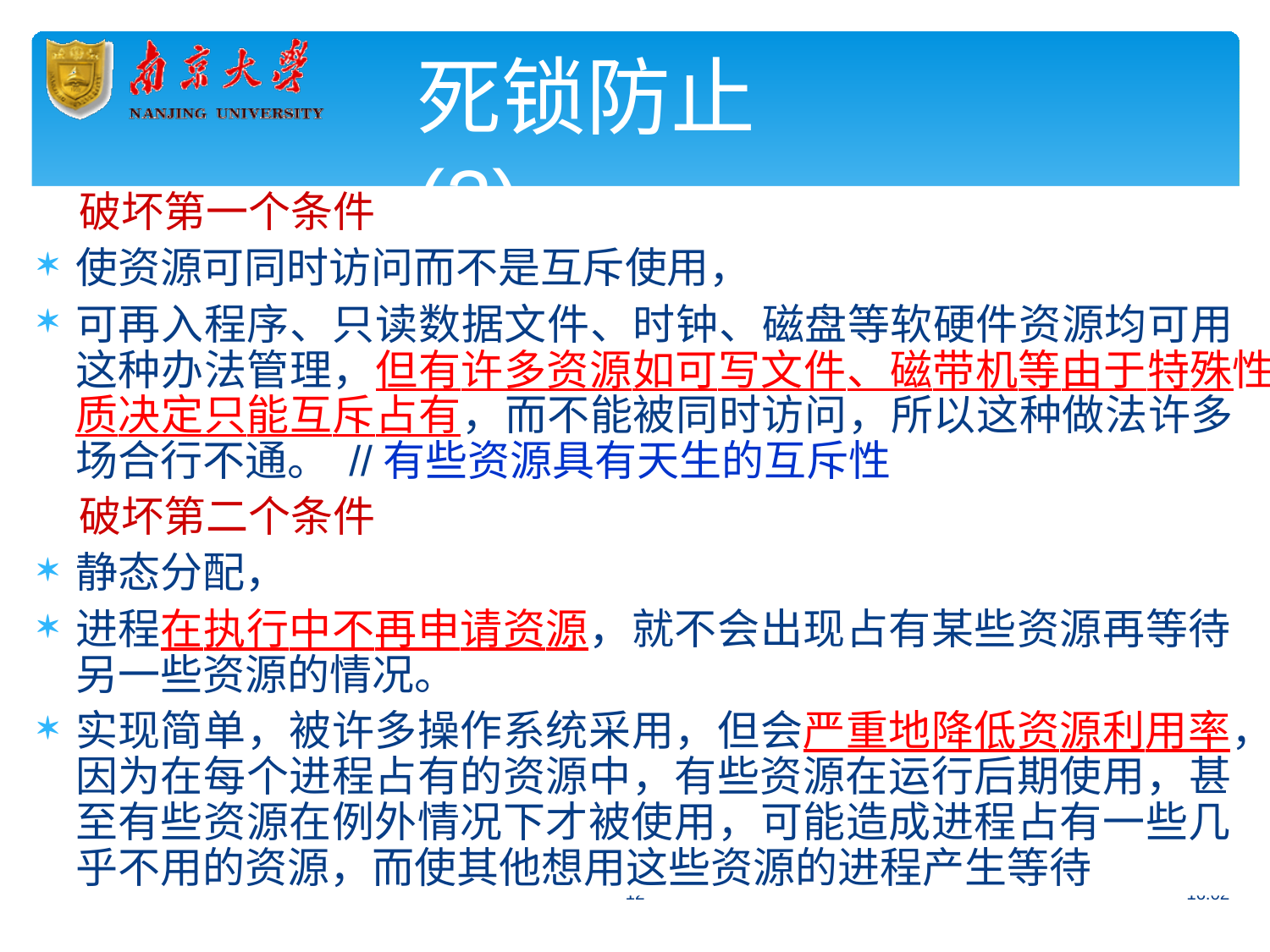

# 死锁防止(2)
破坏第一个条件
使资源可同时访问而不是互斥使用，
可再入程序、只读数据文件、时钟、磁盘等软硬件资源均可用 这种办法管理，但有许多资源如可写文件、磁带机等由于特殊性 质决定只能互斥占有，而不能被同时访问，所以这种做法许多 场合行不通。 //有些资源具有天生的互斥性
破坏第二个条件
静态分配，
进程在执行中不再申请资源，就不会出现占有某些资源再等待 另一些资源的情况。
实现简单，被许多操作系统采用，但会严重地降低资源利用率， 因为在每个进程占有的资源中，有些资源在运行后期使用，甚 至有些资源在例外情况下才被使用，可能造成进程占有一些几 乎不用的资源，而使其他想用这些资源的进程产生等待

12	16:02